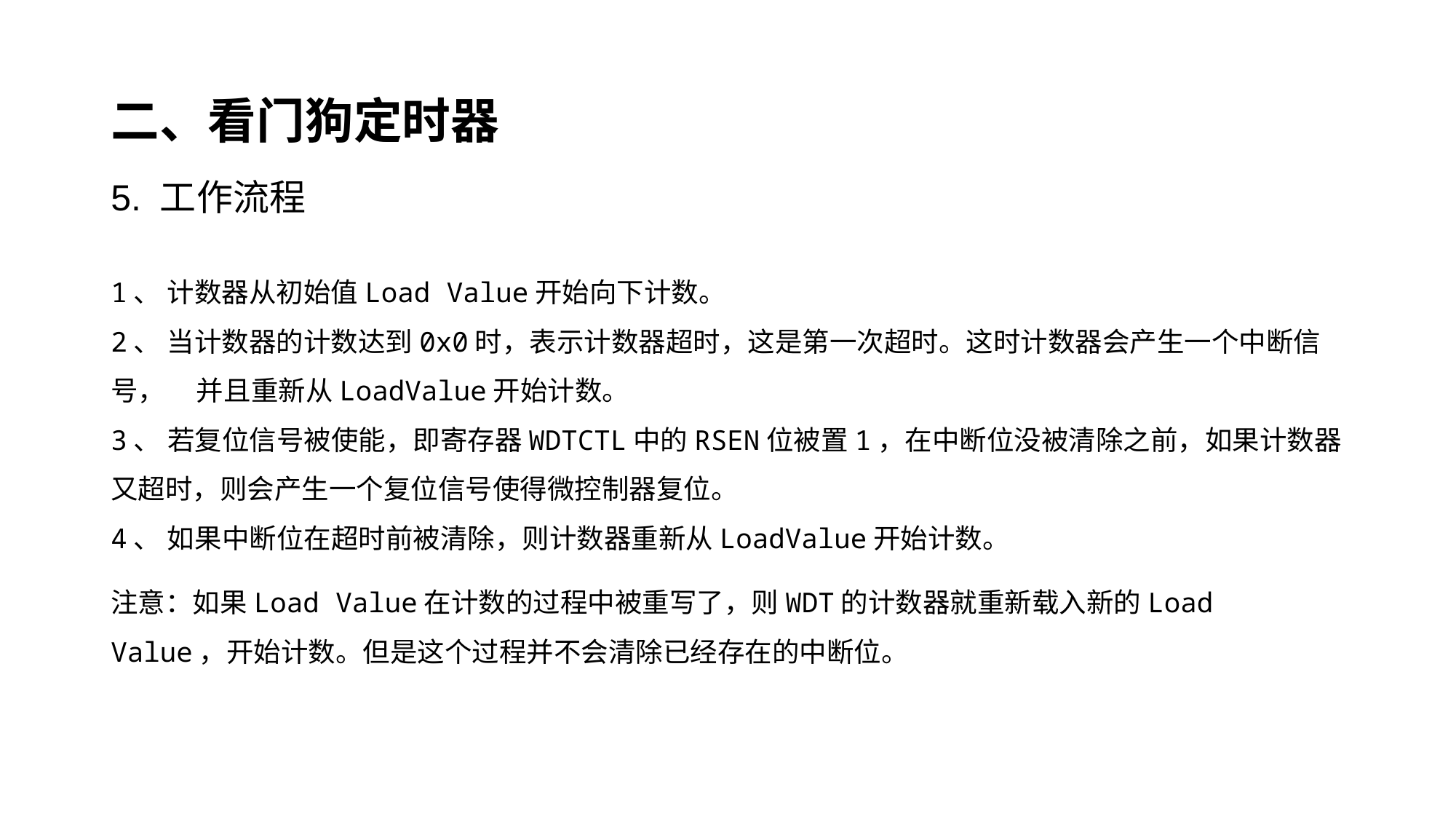

# 二、看门狗定时器
5. 工作流程
1、 计数器从初始值Load Value开始向下计数。
2、 当计数器的计数达到0x0时，表示计数器超时，这是第一次超时。这时计数器会产生一个中断信号，     并且重新从LoadValue开始计数。
3、 若复位信号被使能，即寄存器WDTCTL中的RSEN位被置1，在中断位没被清除之前，如果计数器又超时，则会产生一个复位信号使得微控制器复位。
4、 如果中断位在超时前被清除，则计数器重新从LoadValue开始计数。
注意：如果Load Value在计数的过程中被重写了，则WDT的计数器就重新载入新的Load Value，开始计数。但是这个过程并不会清除已经存在的中断位。